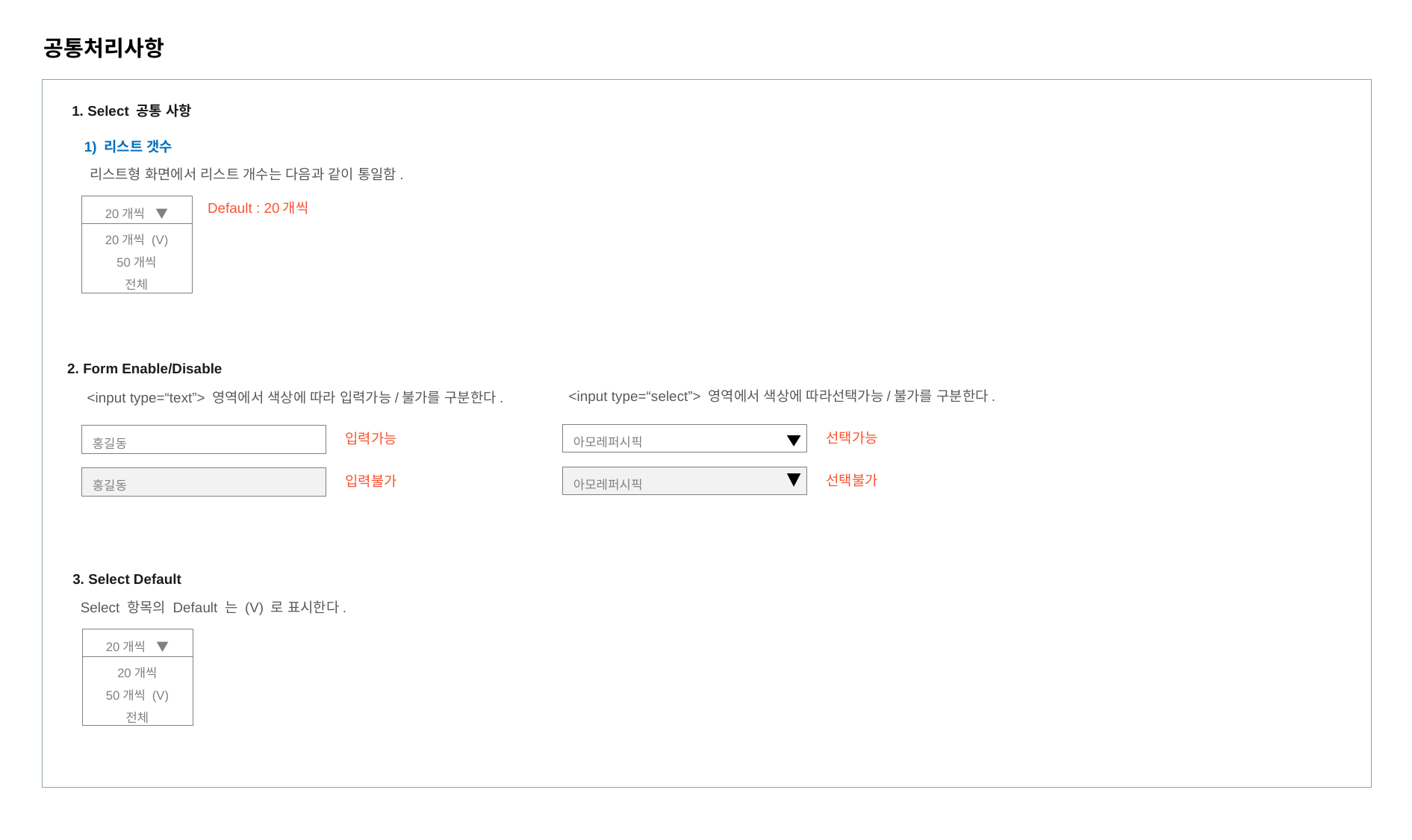

공통처리사항

1. Select 공통 사항
1) 리스트 갯수
리스트형 화면에서 리스트 개수는 다음과 같이 통일함.
Default : 20개씩
20개씩   ▼
20개씩 (V)
50개씩
전체
2. Form Enable/Disable
<input type=“select”> 영역에서 색상에 따라선택가능/불가를 구분한다.
<input type=“text”> 영역에서 색상에 따라 입력가능/불가를 구분한다.
선택가능
입력가능
아모레퍼시픽
홍길동

선택불가
아모레퍼시픽
입력불가
홍길동

3. Select Default
Select 항목의 Default 는 (V) 로 표시한다.
20개씩   ▼
20개씩
50개씩 (V)
전체
6